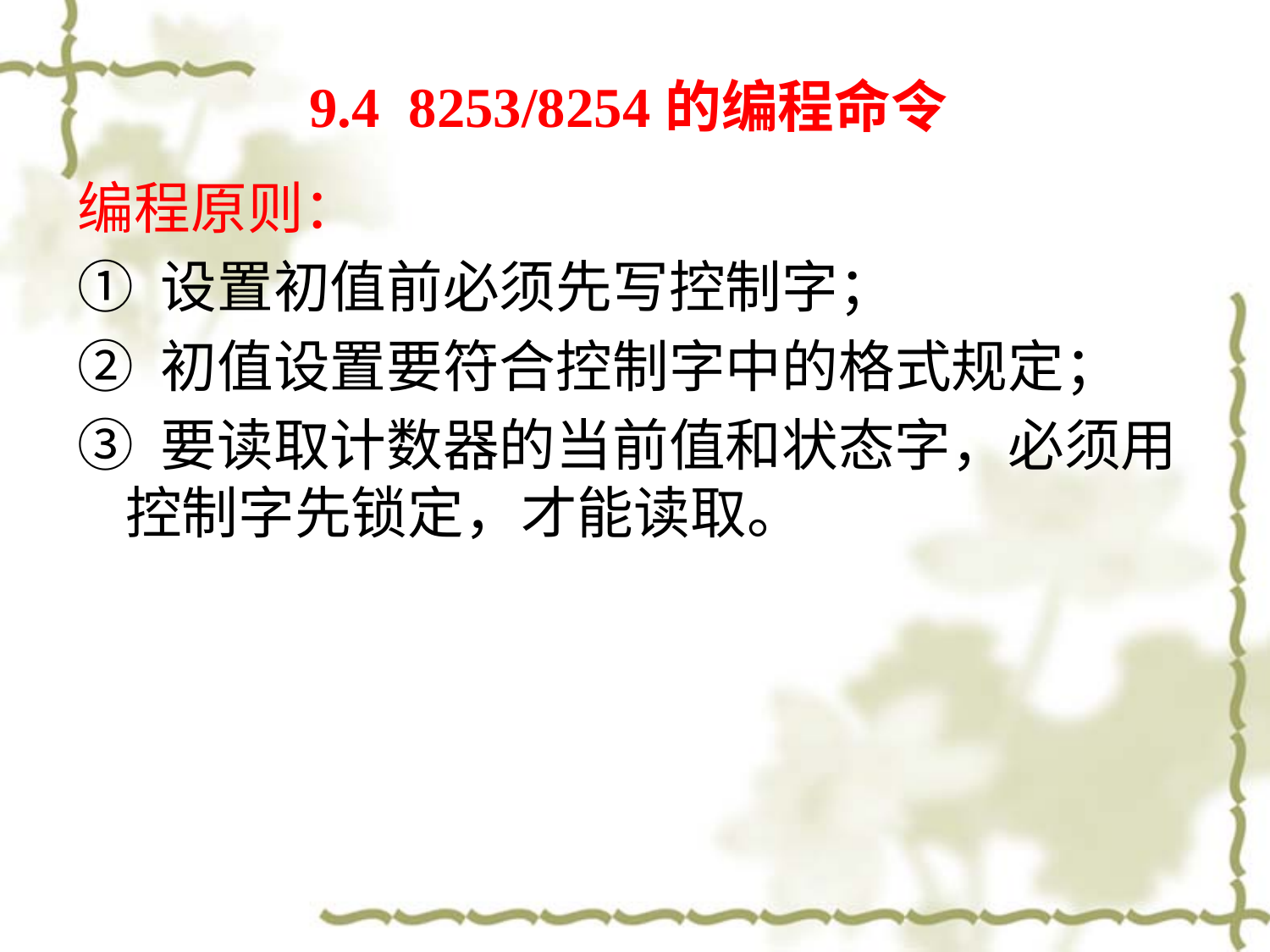

# 9.4  8253/8254的编程命令
编程原则：
① 设置初值前必须先写控制字；
② 初值设置要符合控制字中的格式规定；
③ 要读取计数器的当前值和状态字，必须用控制字先锁定，才能读取。